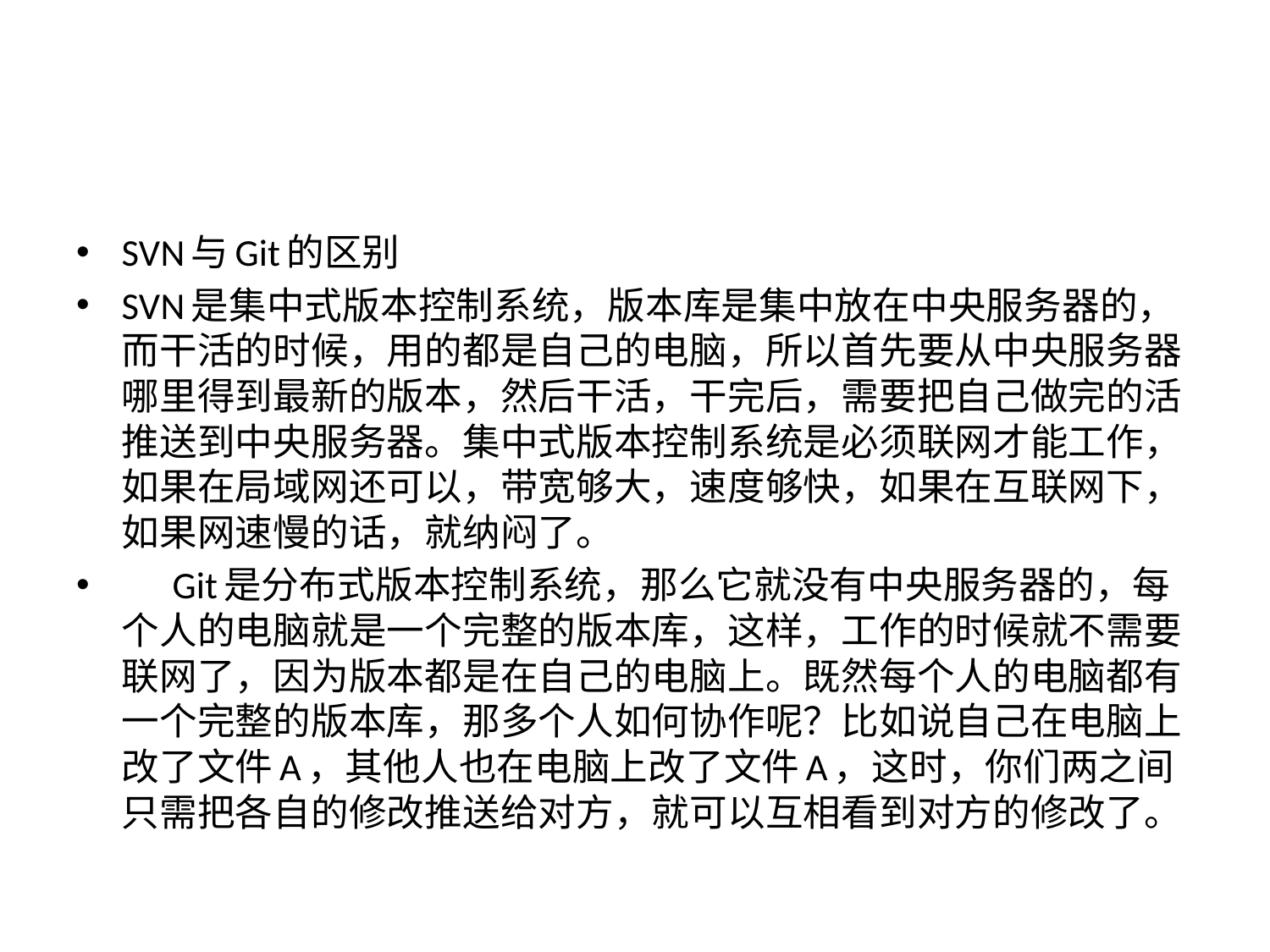

#
SVN与Git的区别
SVN是集中式版本控制系统，版本库是集中放在中央服务器的，而干活的时候，用的都是自己的电脑，所以首先要从中央服务器哪里得到最新的版本，然后干活，干完后，需要把自己做完的活推送到中央服务器。集中式版本控制系统是必须联网才能工作，如果在局域网还可以，带宽够大，速度够快，如果在互联网下，如果网速慢的话，就纳闷了。
      Git是分布式版本控制系统，那么它就没有中央服务器的，每个人的电脑就是一个完整的版本库，这样，工作的时候就不需要联网了，因为版本都是在自己的电脑上。既然每个人的电脑都有一个完整的版本库，那多个人如何协作呢？比如说自己在电脑上改了文件A，其他人也在电脑上改了文件A，这时，你们两之间只需把各自的修改推送给对方，就可以互相看到对方的修改了。